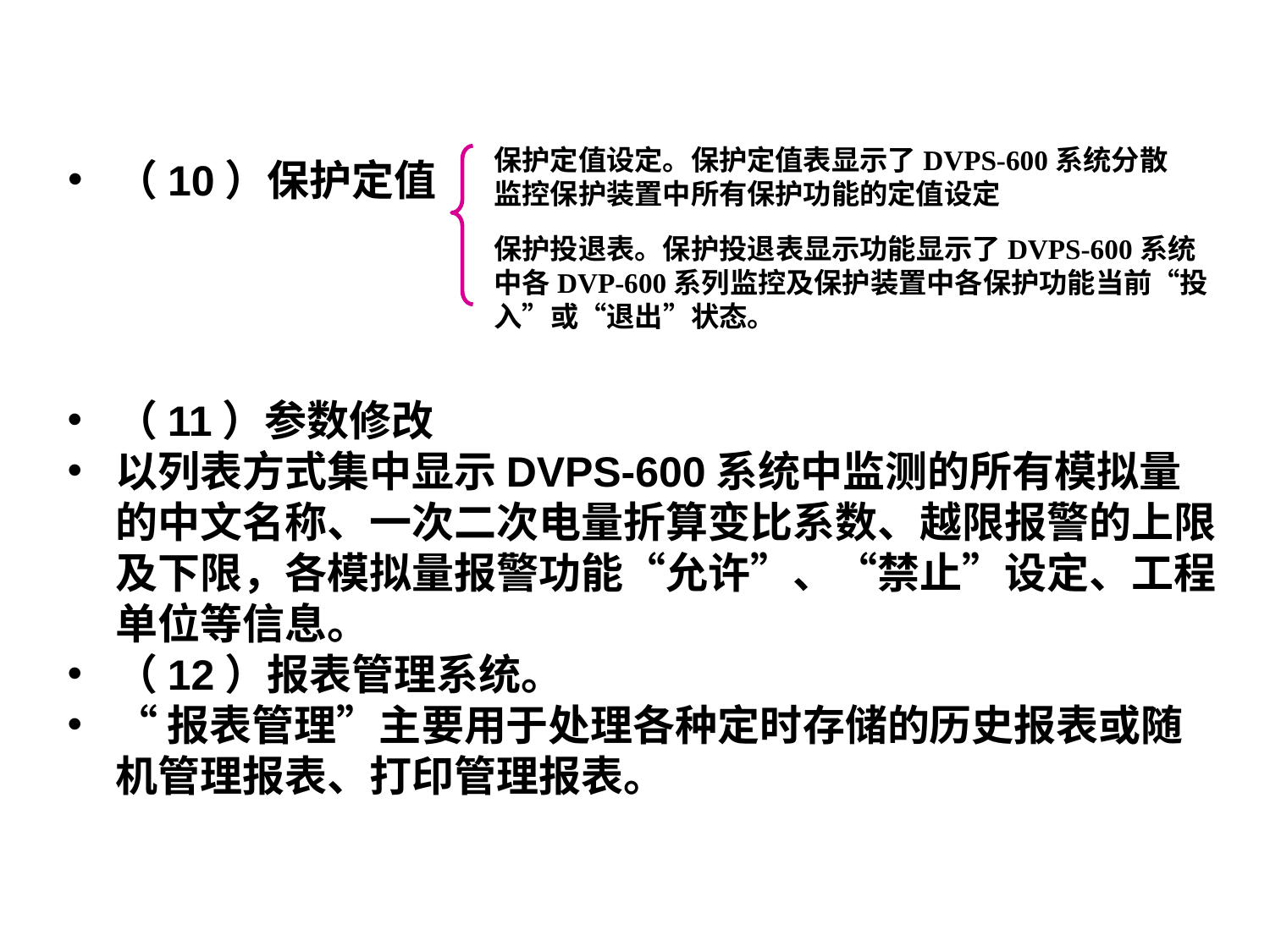

（10）保护定值
保护定值设定。保护定值表显示了DVPS-600系统分散监控保护装置中所有保护功能的定值设定

保护投退表。保护投退表显示功能显示了DVPS-600系统中各DVP-600系列监控及保护装置中各保护功能当前“投入”或“退出”状态。
（11）参数修改
以列表方式集中显示DVPS-600系统中监测的所有模拟量的中文名称、一次二次电量折算变比系数、越限报警的上限及下限，各模拟量报警功能“允许”、“禁止”设定、工程单位等信息。
（12）报表管理系统。
“报表管理”主要用于处理各种定时存储的历史报表或随机管理报表、打印管理报表。